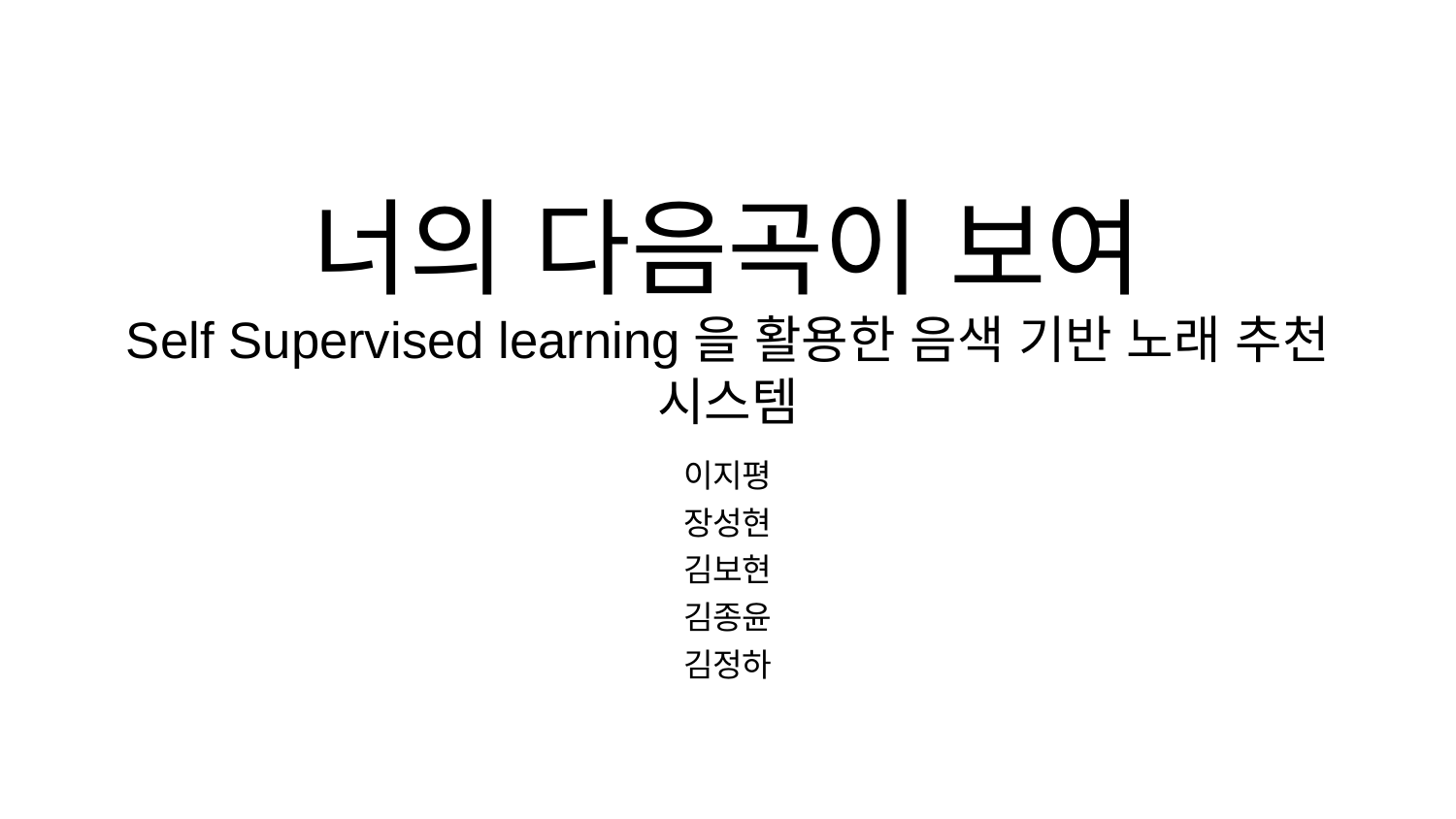

# 너의 다음곡이 보여
Self Supervised learning을 활용한 음색 기반 노래 추천 시스템
이지평
장성현
김보현
김종윤
김정하